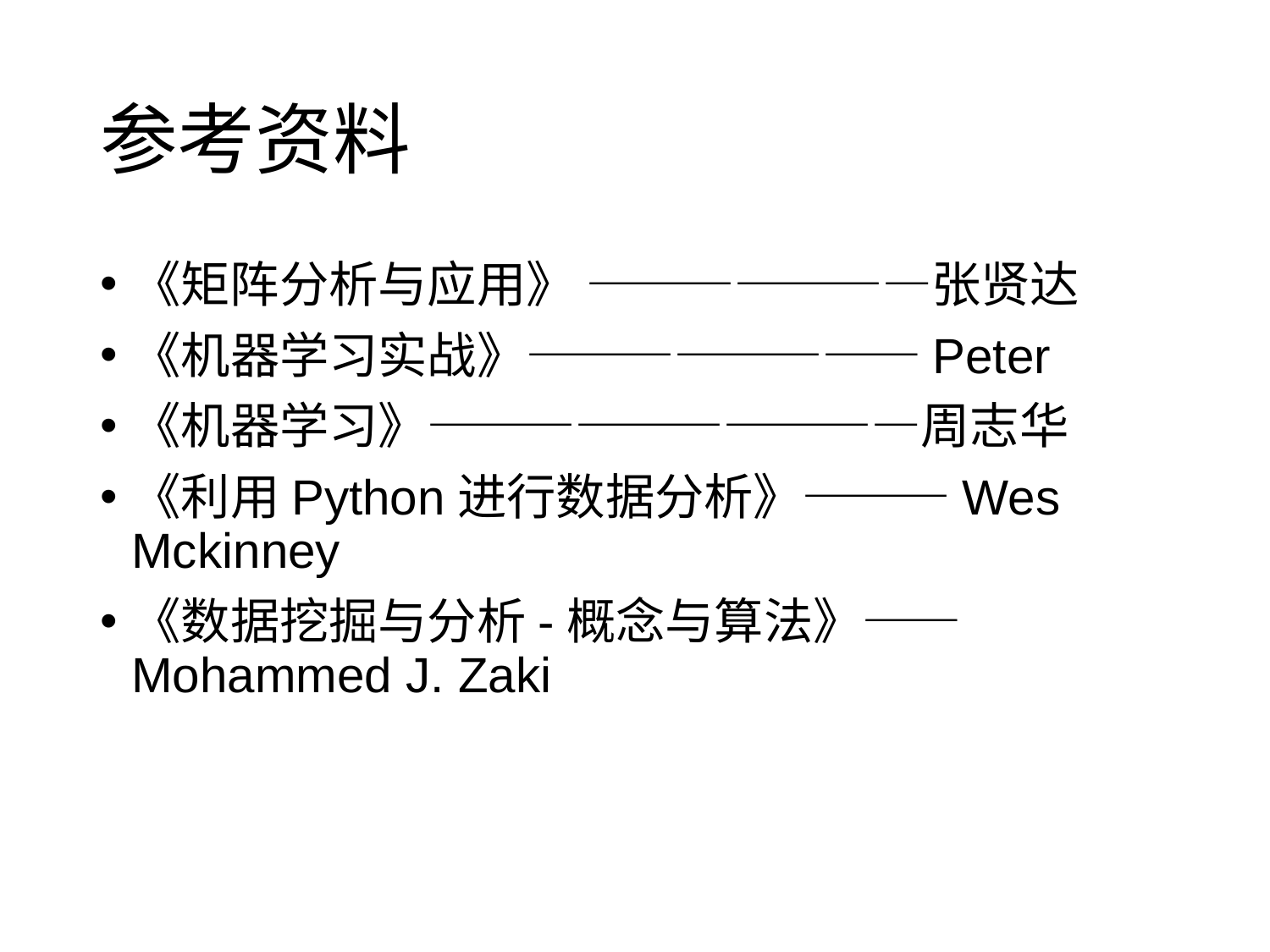

# 参考资料
《矩阵分析与应用》 ———————张贤达
《机器学习实战》————————Peter
《机器学习》——————————周志华
《利用Python进行数据分析》———Wes Mckinney
《数据挖掘与分析-概念与算法》——Mohammed J. Zaki